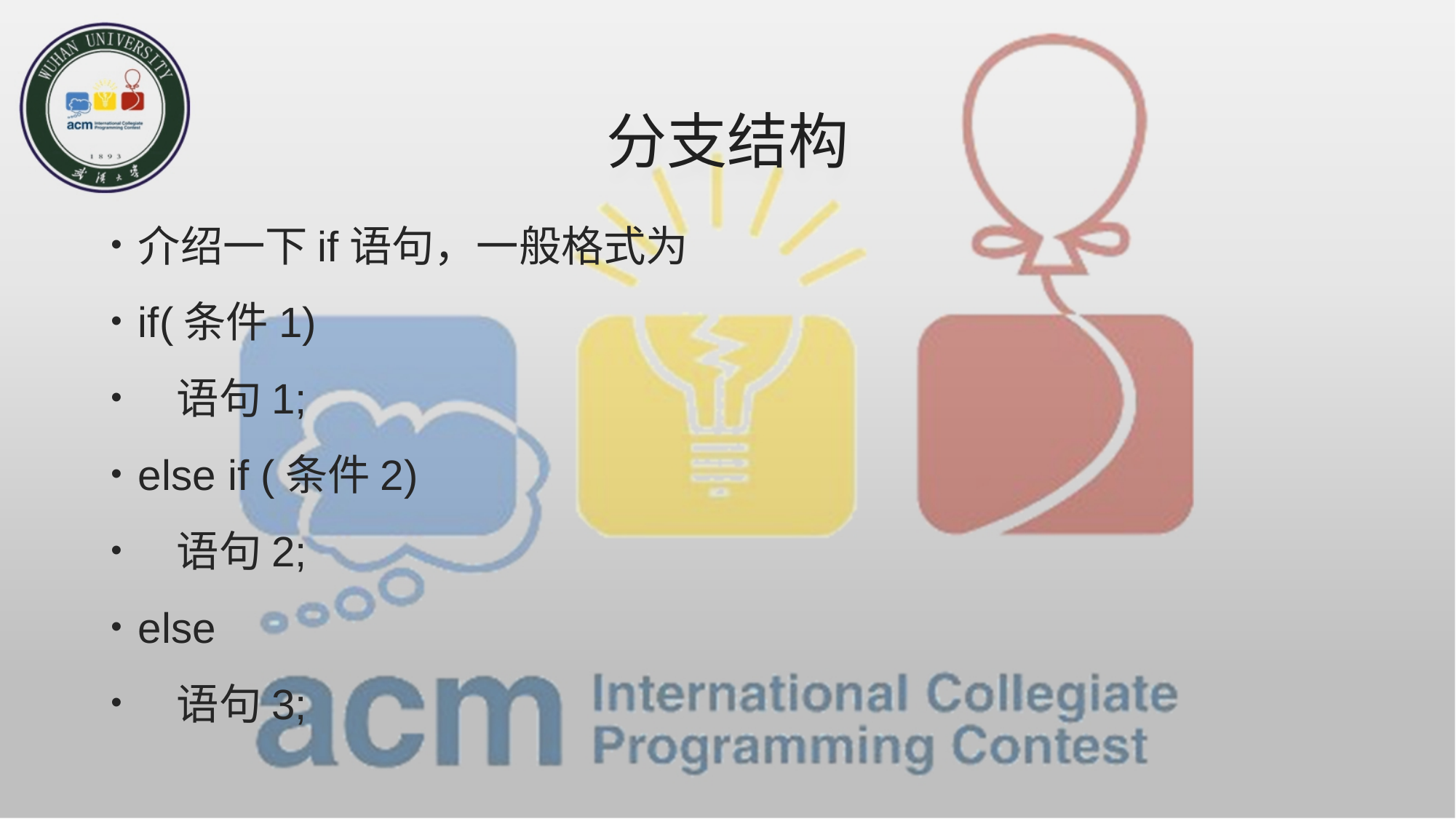

# 分支结构
介绍一下if语句，一般格式为
if(条件1)
   语句1;
else if (条件2)
   语句2;
else
   语句3;